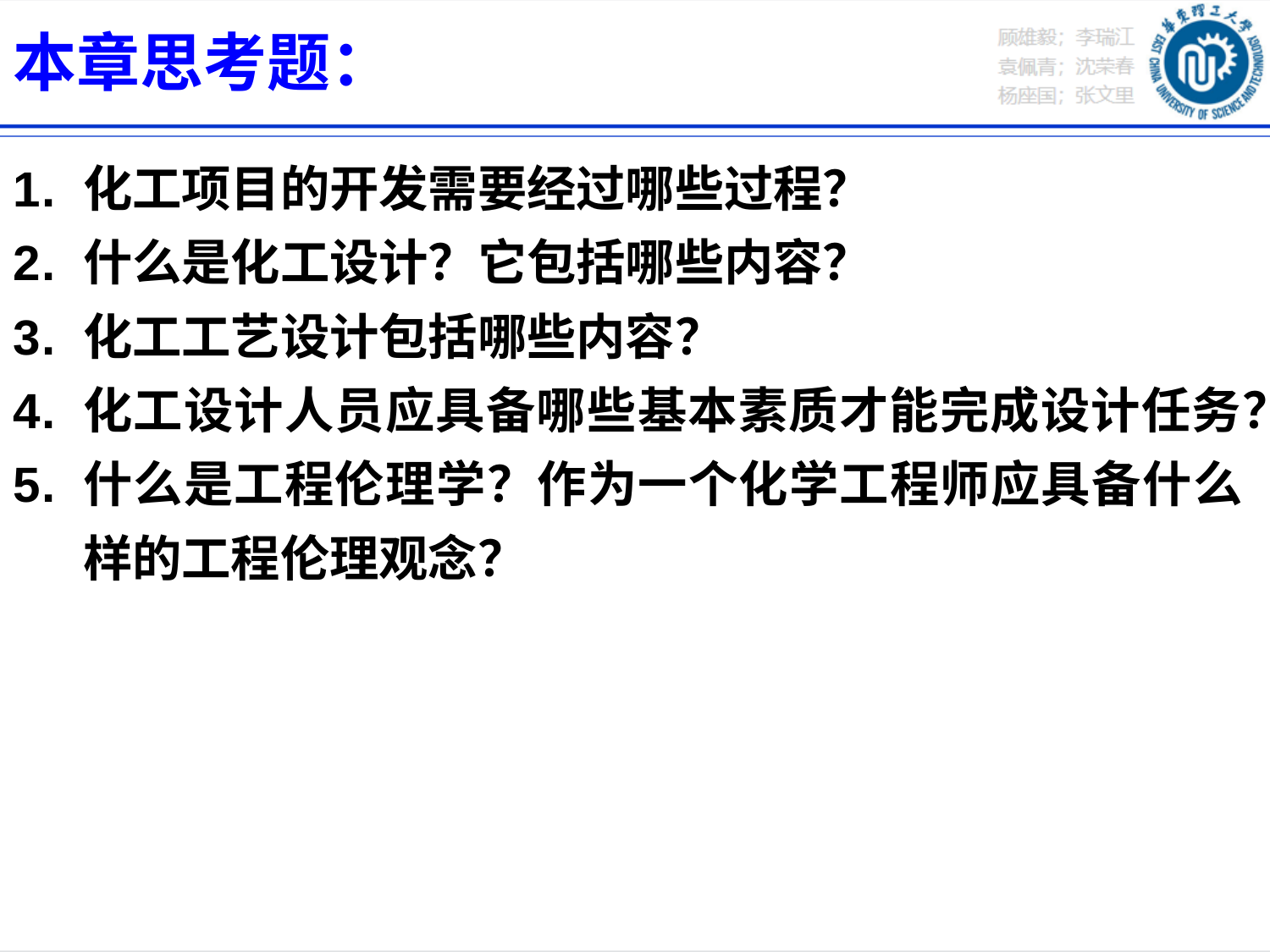

# 本章思考题：
化工项目的开发需要经过哪些过程？
什么是化工设计？它包括哪些内容？
化工工艺设计包括哪些内容？
化工设计人员应具备哪些基本素质才能完成设计任务？
什么是工程伦理学？作为一个化学工程师应具备什么样的工程伦理观念？